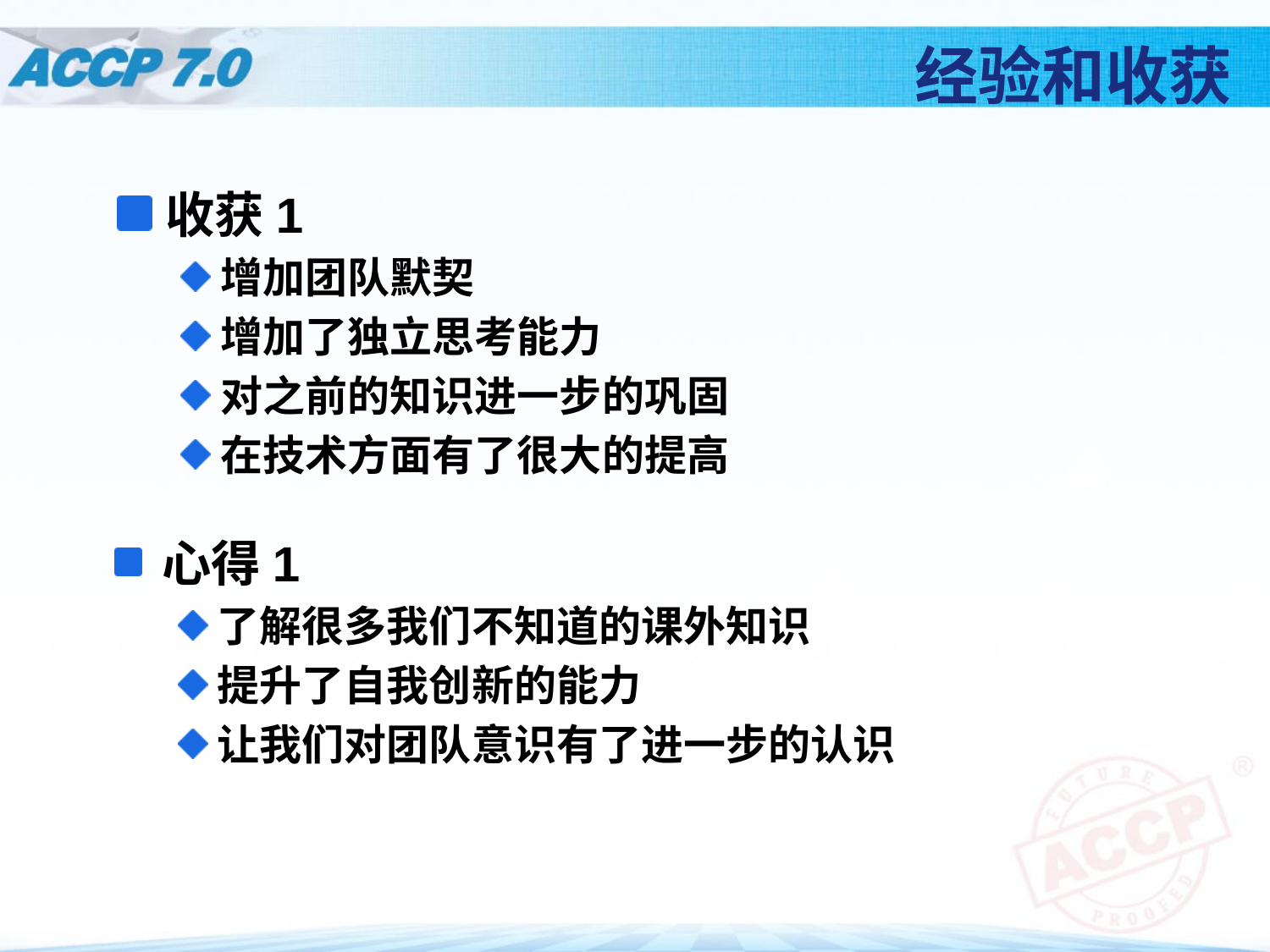

# 经验和收获
收获1
增加团队默契
增加了独立思考能力
对之前的知识进一步的巩固
在技术方面有了很大的提高

心得1
了解很多我们不知道的课外知识
提升了自我创新的能力
让我们对团队意识有了进一步的认识